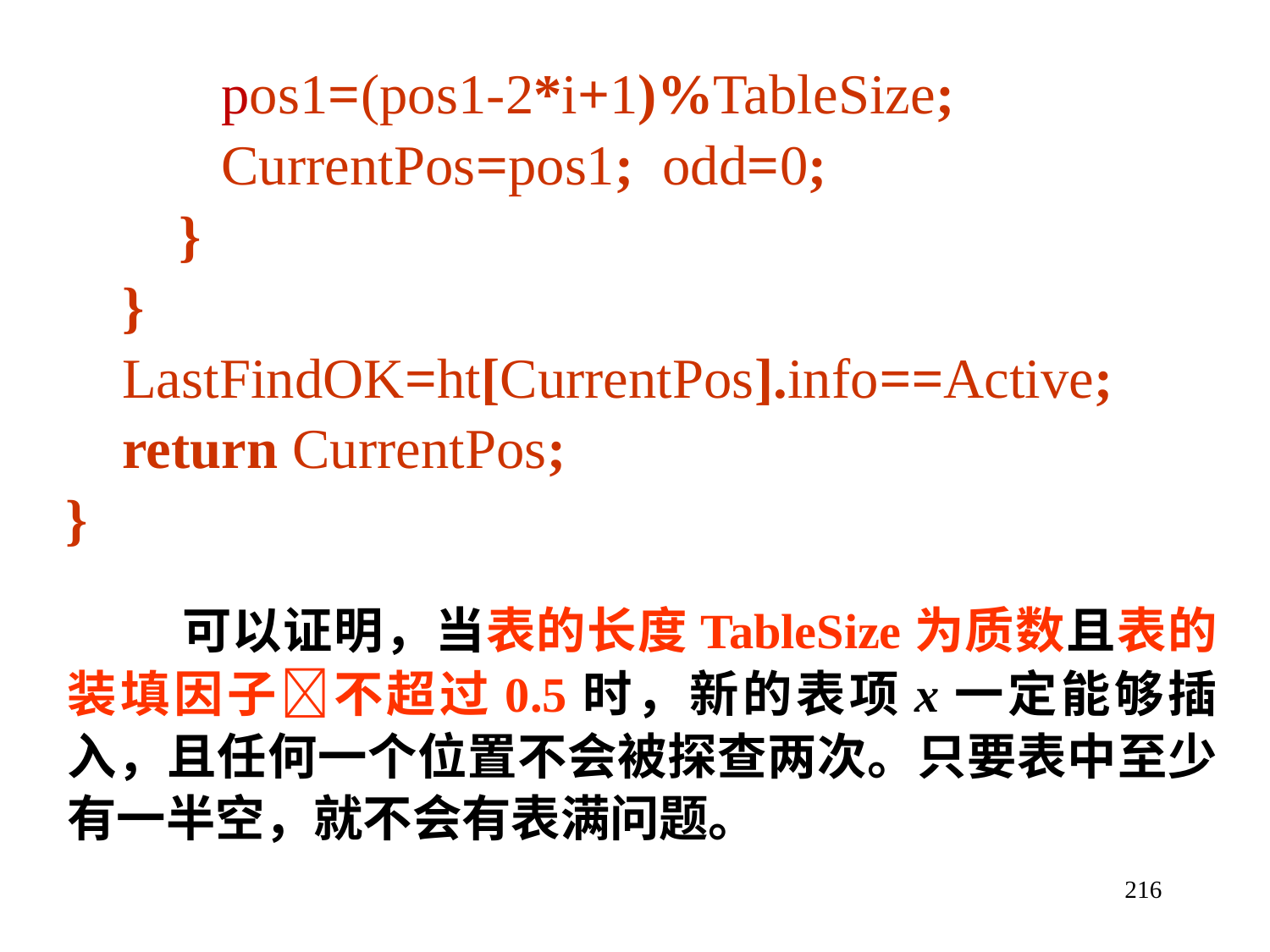

pos1=(pos1-2*i+1)%TableSize;
           CurrentPos=pos1;  odd=0;
        }
    }
    LastFindOK=ht[CurrentPos].info==Active;
    return CurrentPos;
}
       可以证明，当表的长度TableSize为质数且表的装填因子α不超过0.5时，新的表项x一定能够插入，且任何一个位置不会被探查两次。只要表中至少有一半空，就不会有表满问题。
216